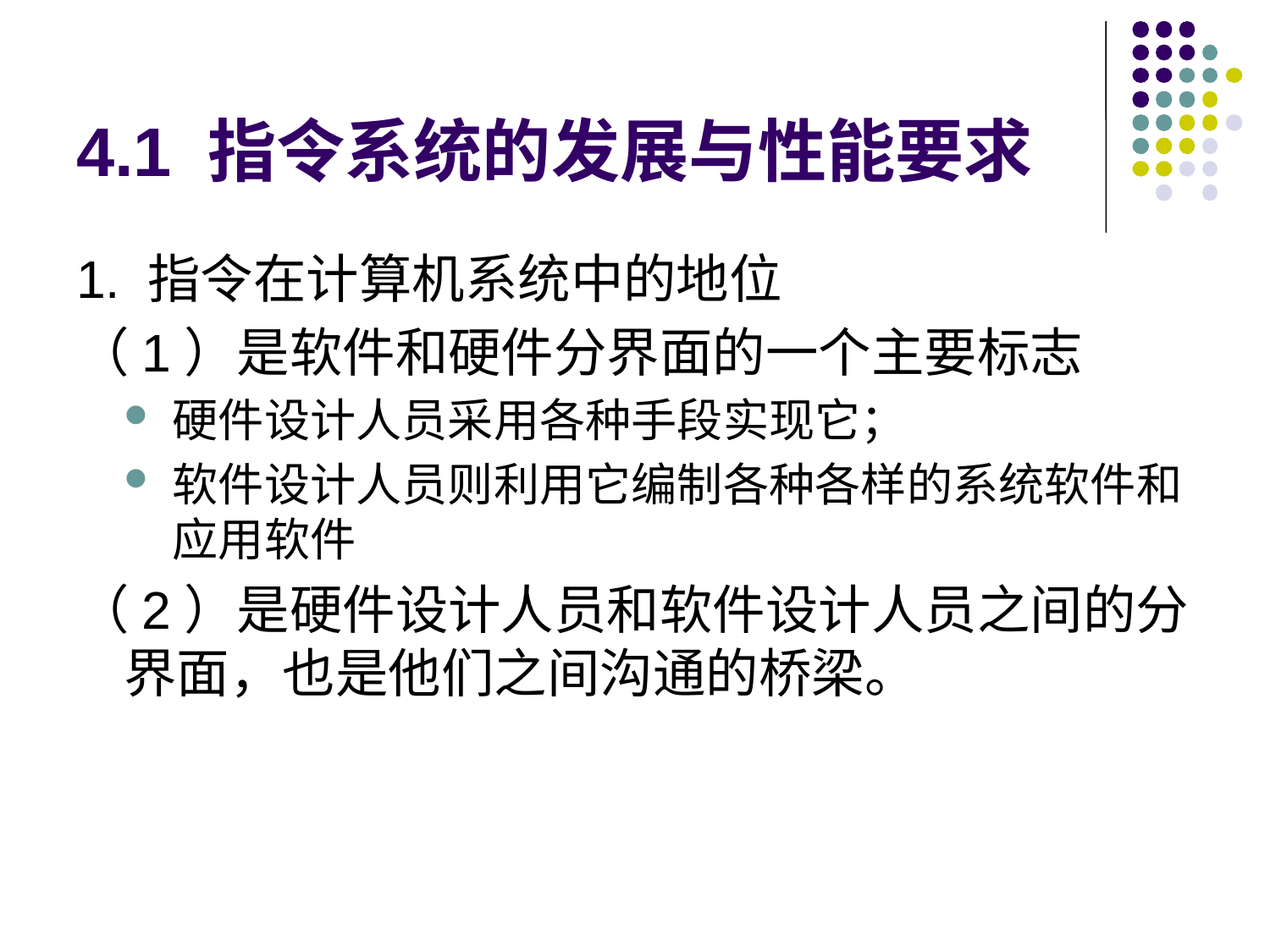

# 4.1 指令系统的发展与性能要求
1. 指令在计算机系统中的地位
（1）是软件和硬件分界面的一个主要标志
硬件设计人员采用各种手段实现它；
软件设计人员则利用它编制各种各样的系统软件和应用软件
（2）是硬件设计人员和软件设计人员之间的分界面，也是他们之间沟通的桥梁。

3